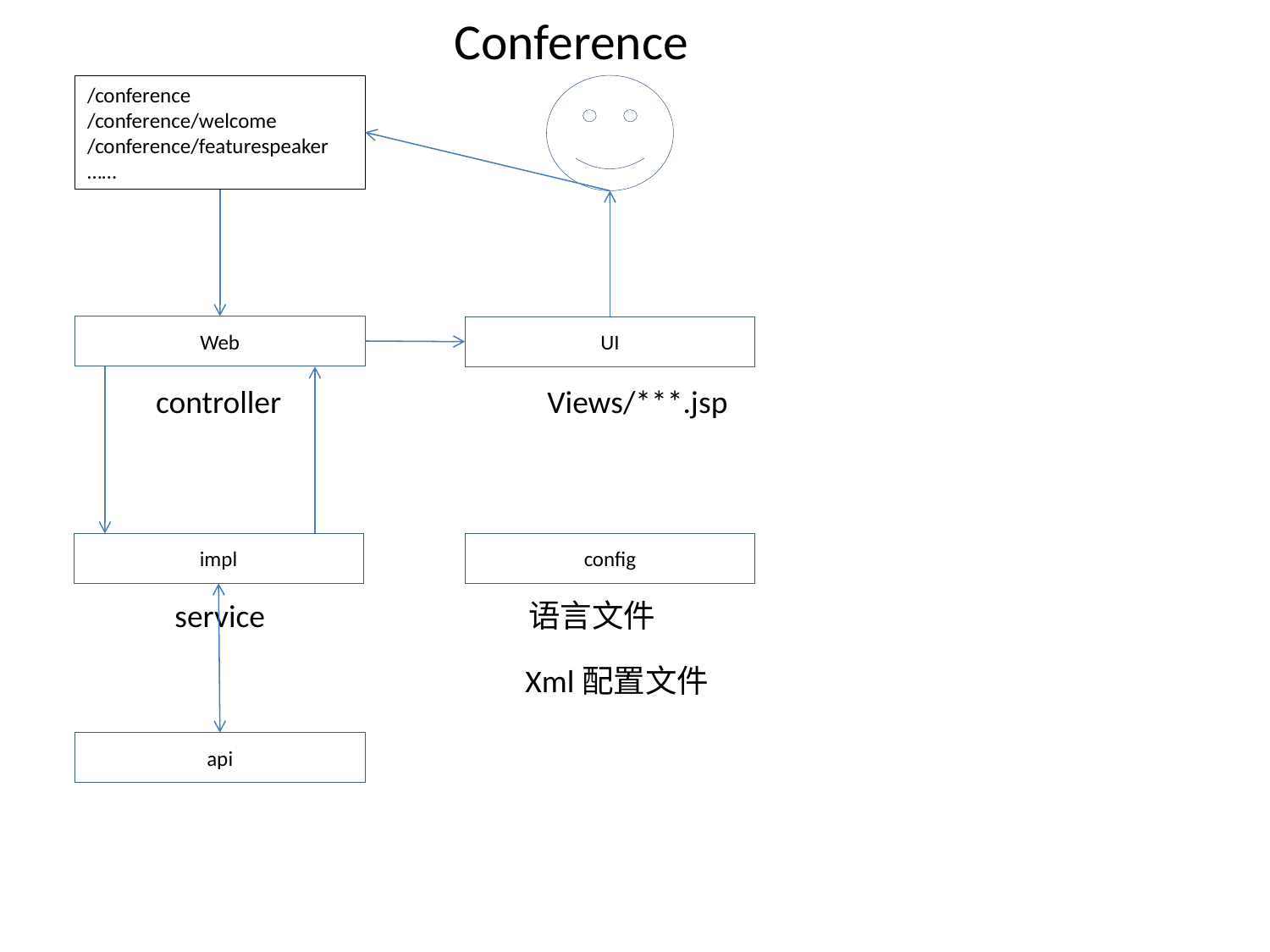

# Conference

/conference
/conference/welcome
/conference/featurespeaker
……
Web
UI
controller
Views/***.jsp
config
impl
service
语言文件
Xml配置文件
api